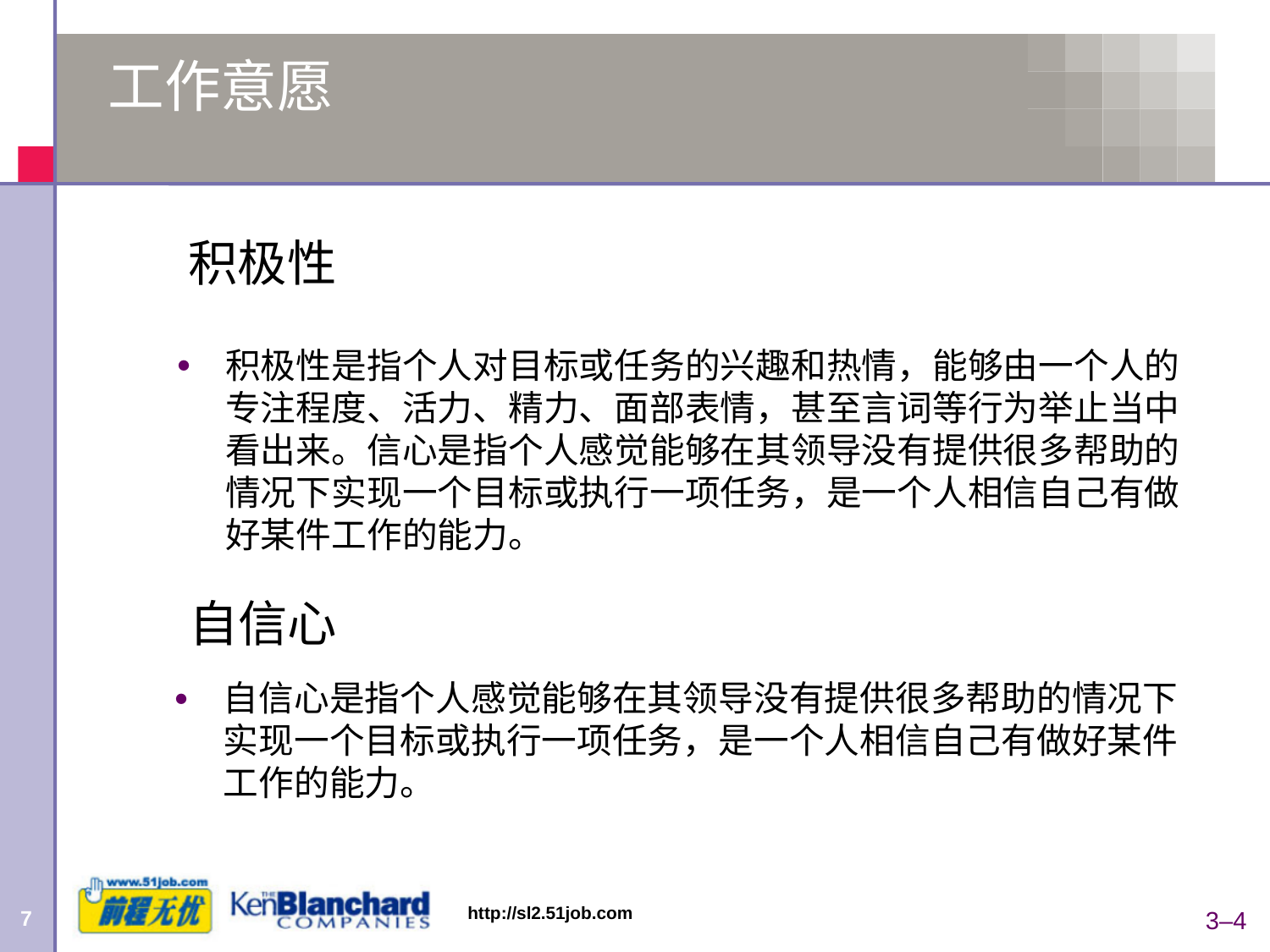

# 工作意愿
积极性
积极性是指个人对目标或任务的兴趣和热情，能够由一个人的专注程度、活力、精力、面部表情，甚至言词等行为举止当中看出来。信心是指个人感觉能够在其领导没有提供很多帮助的情况下实现一个目标或执行一项任务，是一个人相信自己有做好某件工作的能力。
自信心
自信心是指个人感觉能够在其领导没有提供很多帮助的情况下实现一个目标或执行一项任务，是一个人相信自己有做好某件工作的能力。
3–4